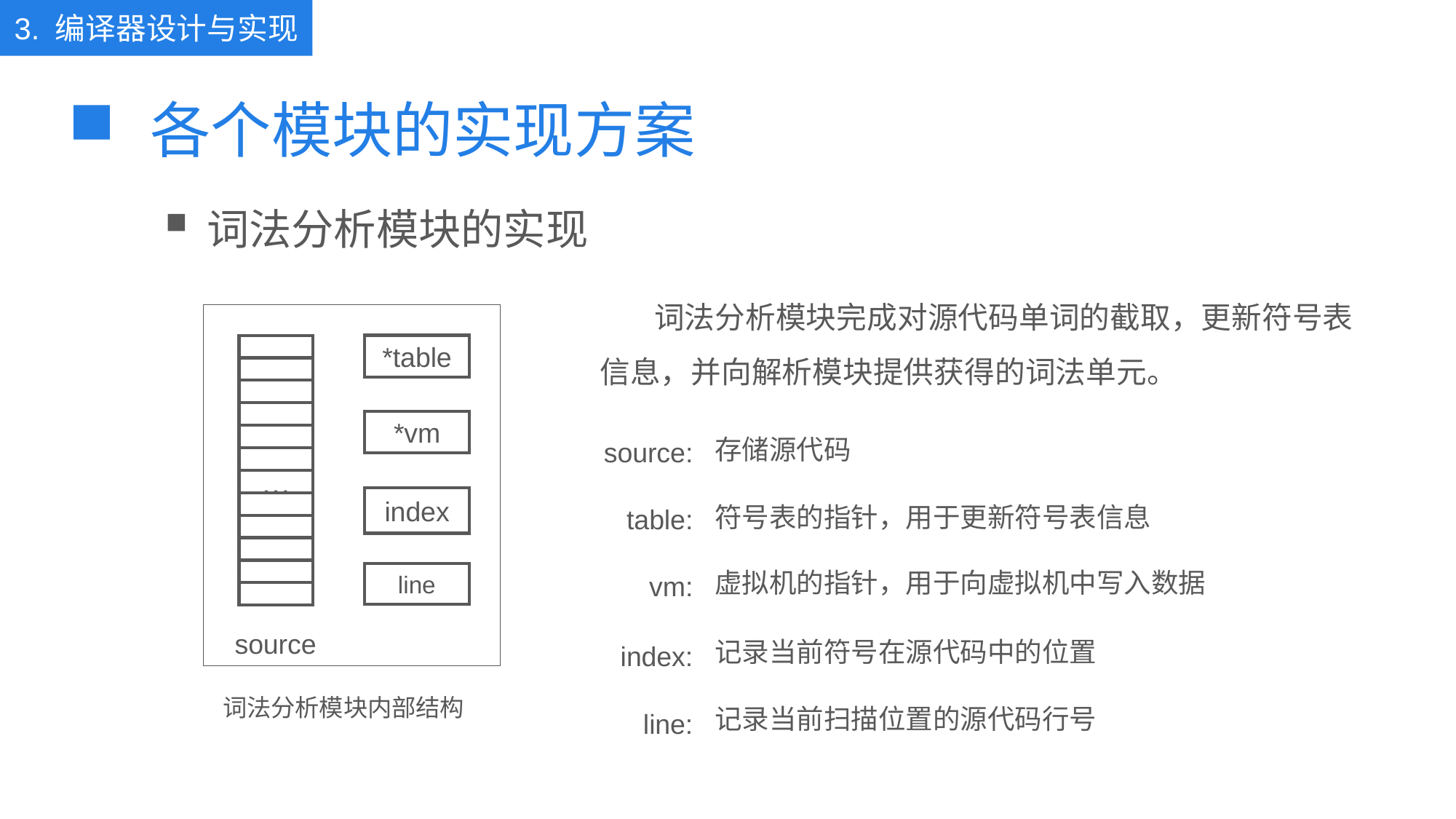

3. 编译器设计与实现
各个模块的实现方案

词法分析模块的实现

       词法分析模块完成对源代码单词的截取，更新符号表信息，并向解析模块提供获得的词法单元。

*table

*vm

…
index

line

source
source:
存储源代码
table:
符号表的指针，用于更新符号表信息
vm:
虚拟机的指针，用于向虚拟机中写入数据
index:
记录当前符号在源代码中的位置
词法分析模块内部结构
line:
记录当前扫描位置的源代码行号